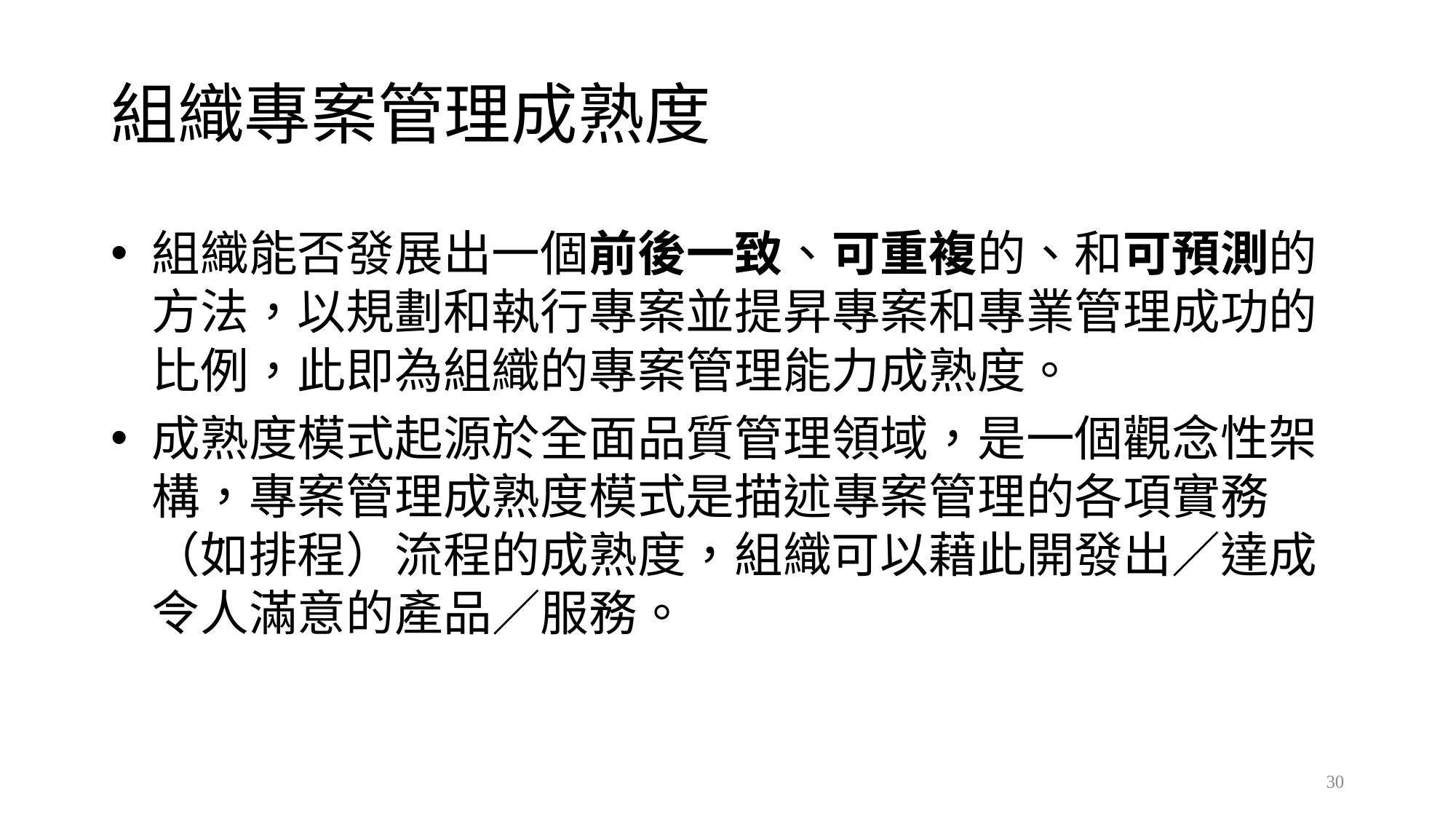

# 組織專案管理成熟度
組織能否發展出一個前後一致、可重複的、和可預測的方法，以規劃和執行專案並提昇專案和專業管理成功的比例，此即為組織的專案管理能力成熟度。
成熟度模式起源於全面品質管理領域，是一個觀念性架構，專案管理成熟度模式是描述專案管理的各項實務（如排程）流程的成熟度，組織可以藉此開發出／達成令人滿意的產品／服務。
30